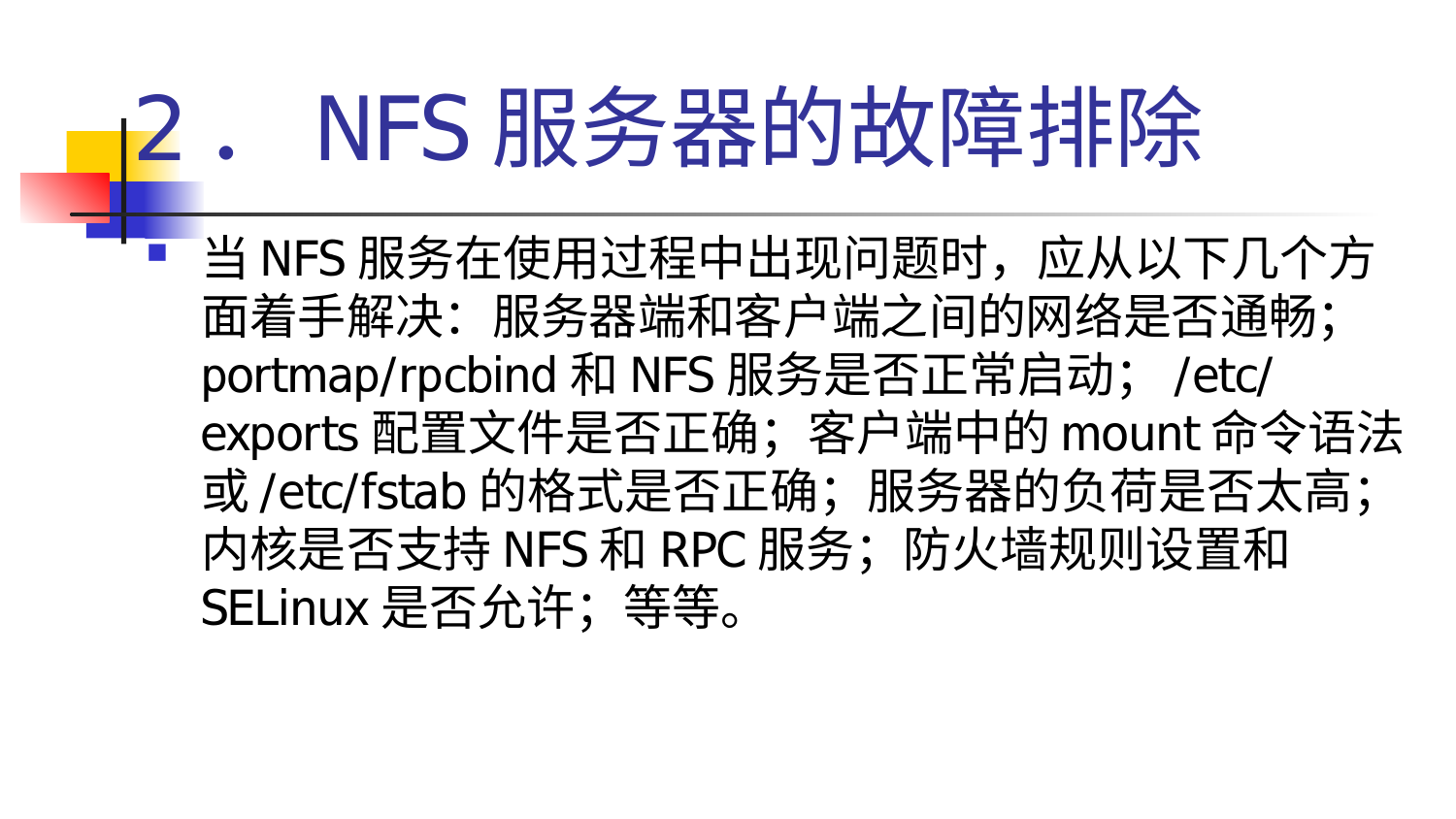

# 2．NFS服务器的故障排除
当NFS服务在使用过程中出现问题时，应从以下几个方面着手解决：服务器端和客户端之间的网络是否通畅；portmap/rpcbind和NFS服务是否正常启动；/etc/exports配置文件是否正确；客户端中的mount命令语法或/etc/fstab的格式是否正确；服务器的负荷是否太高；内核是否支持NFS和RPC服务；防火墙规则设置和SELinux是否允许；等等。